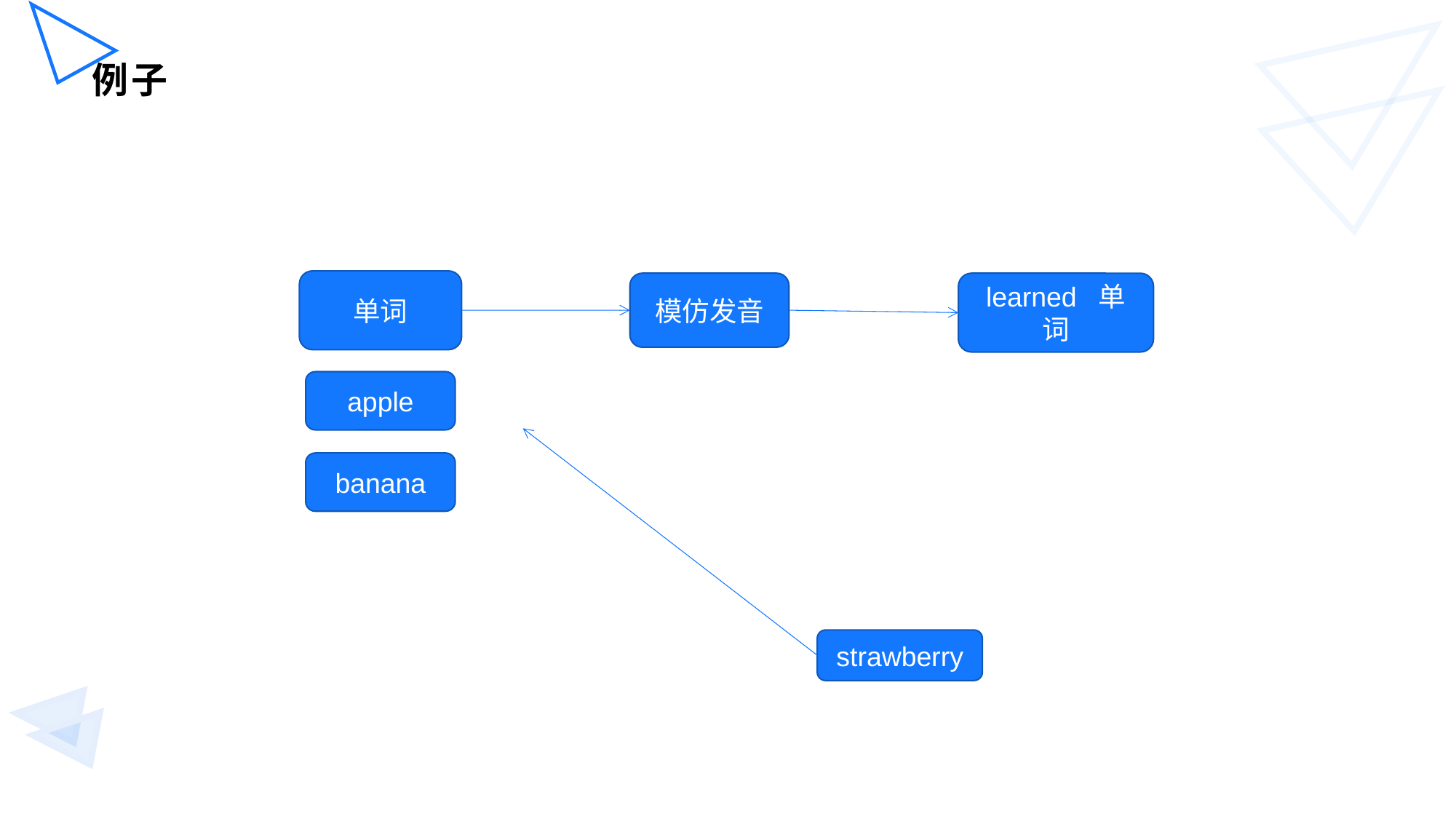

# 例子
单词
模仿发音
learned  单词
apple
banana
strawberry